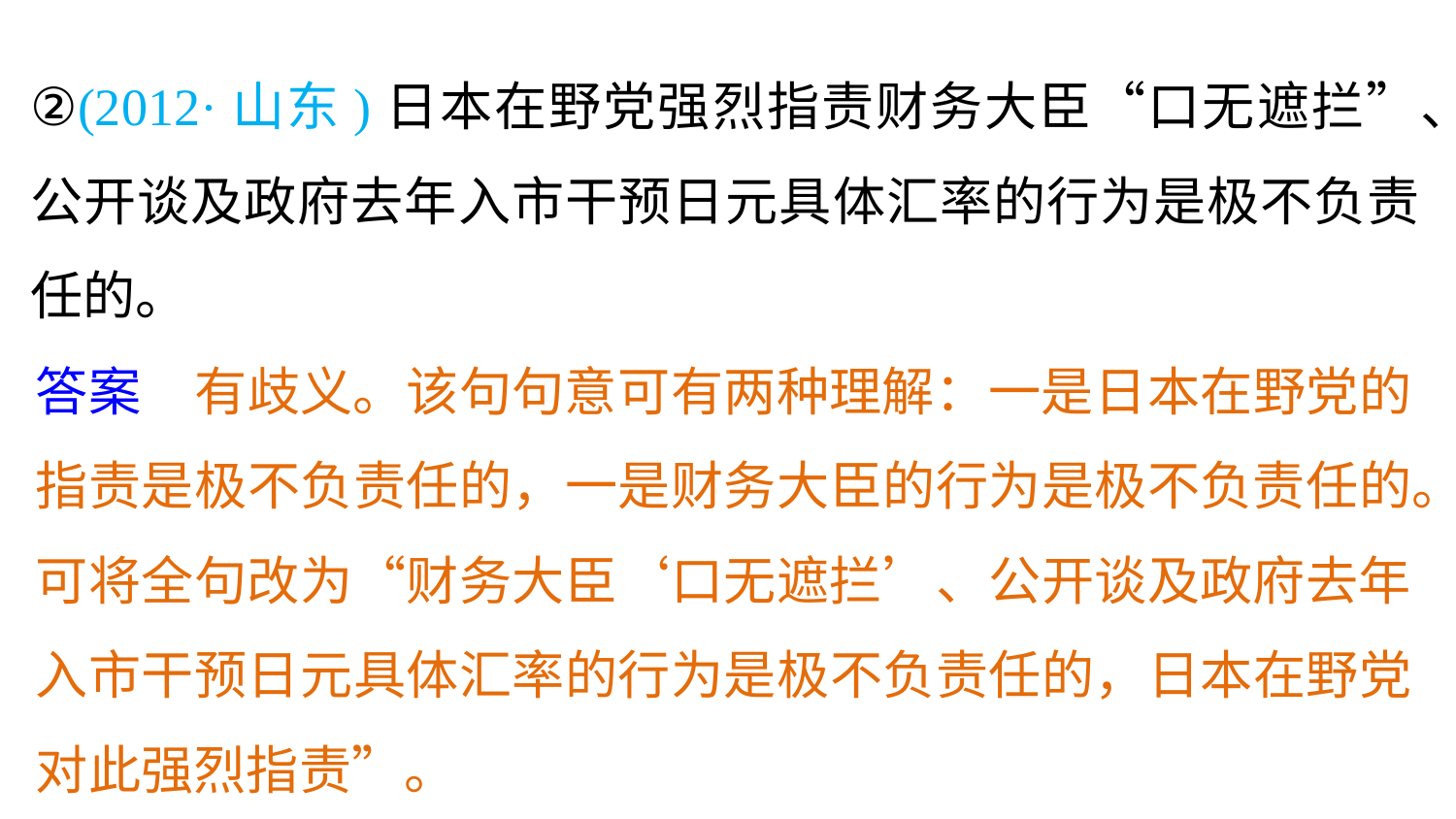

②(2012·山东)日本在野党强烈指责财务大臣“口无遮拦”、公开谈及政府去年入市干预日元具体汇率的行为是极不负责任的。
答案　有歧义。该句句意可有两种理解：一是日本在野党的指责是极不负责任的，一是财务大臣的行为是极不负责任的。可将全句改为“财务大臣‘口无遮拦’、公开谈及政府去年入市干预日元具体汇率的行为是极不负责任的，日本在野党对此强烈指责”。